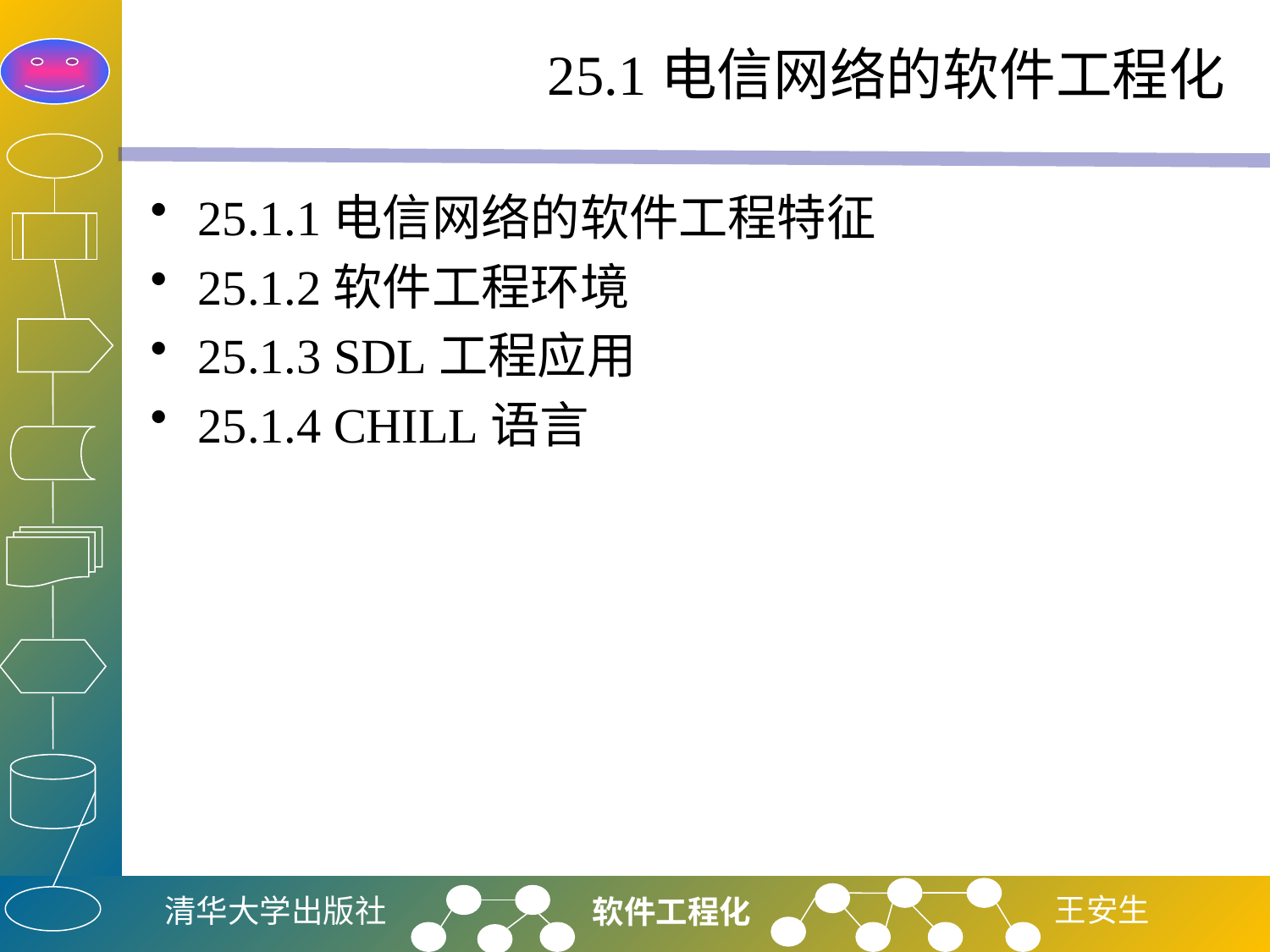

# 25.1电信网络的软件工程化
25.1.1电信网络的软件工程特征
25.1.2软件工程环境
25.1.3 SDL工程应用
25.1.4 CHILL语言